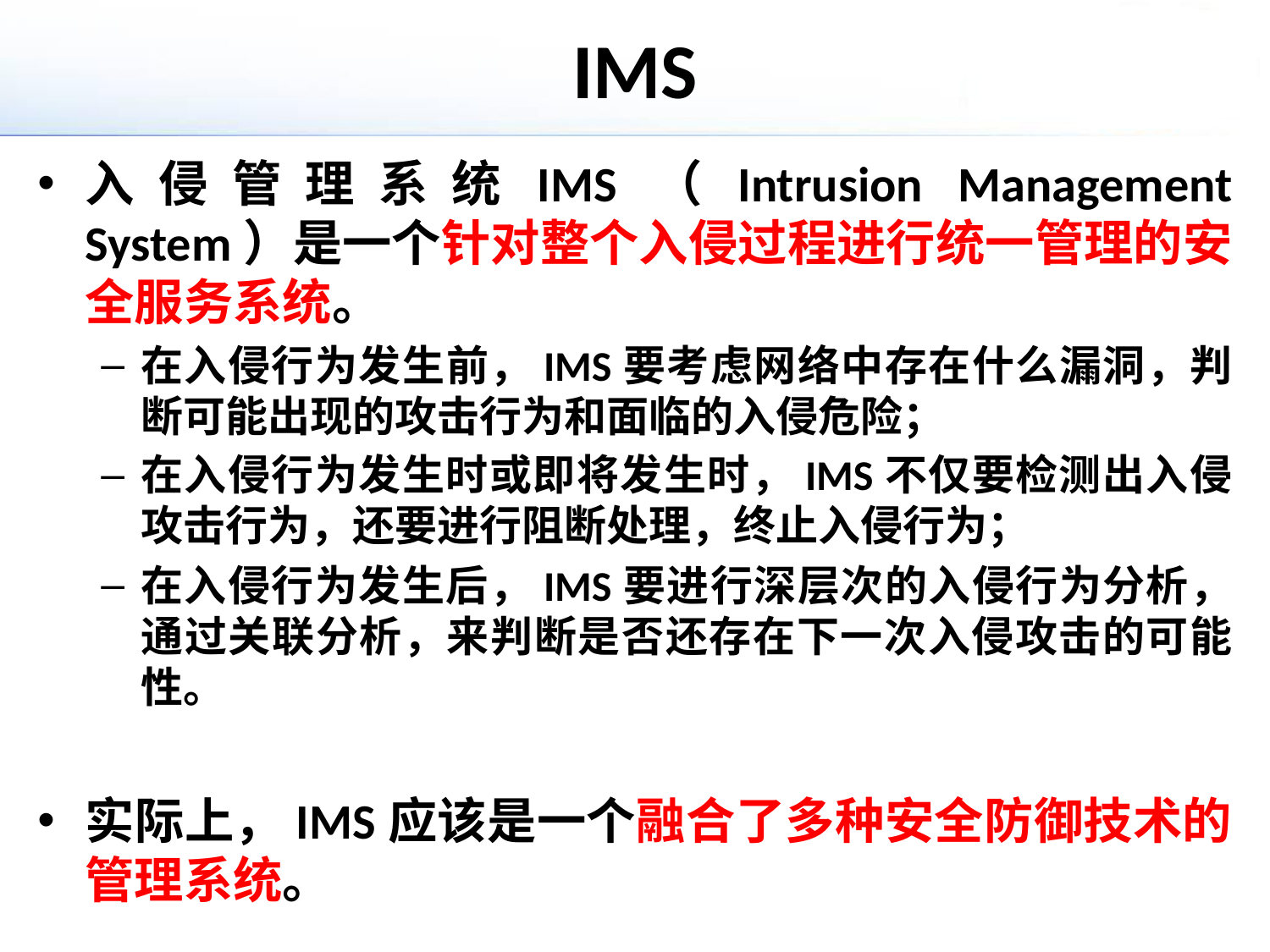

# IMS
入侵管理系统IMS（Intrusion Management System）是一个针对整个入侵过程进行统一管理的安全服务系统。
在入侵行为发生前，IMS要考虑网络中存在什么漏洞，判断可能出现的攻击行为和面临的入侵危险；
在入侵行为发生时或即将发生时，IMS不仅要检测出入侵攻击行为，还要进行阻断处理，终止入侵行为；
在入侵行为发生后，IMS要进行深层次的入侵行为分析，通过关联分析，来判断是否还存在下一次入侵攻击的可能性。

实际上，IMS应该是一个融合了多种安全防御技术的管理系统。